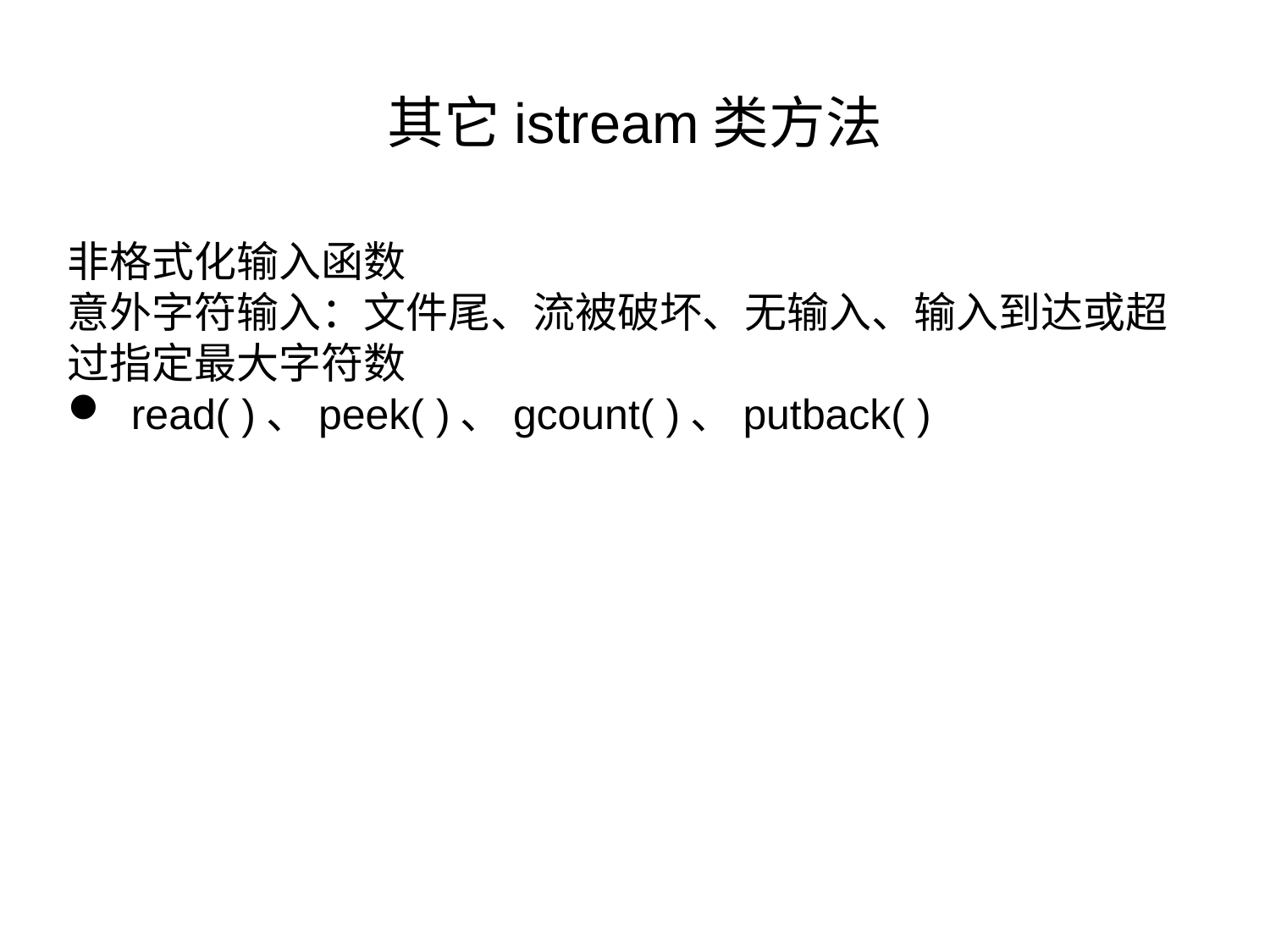

其它istream类方法
非格式化输入函数
意外字符输入：文件尾、流被破坏、无输入、输入到达或超过指定最大字符数
read( )、peek( )、gcount( )、putback( )